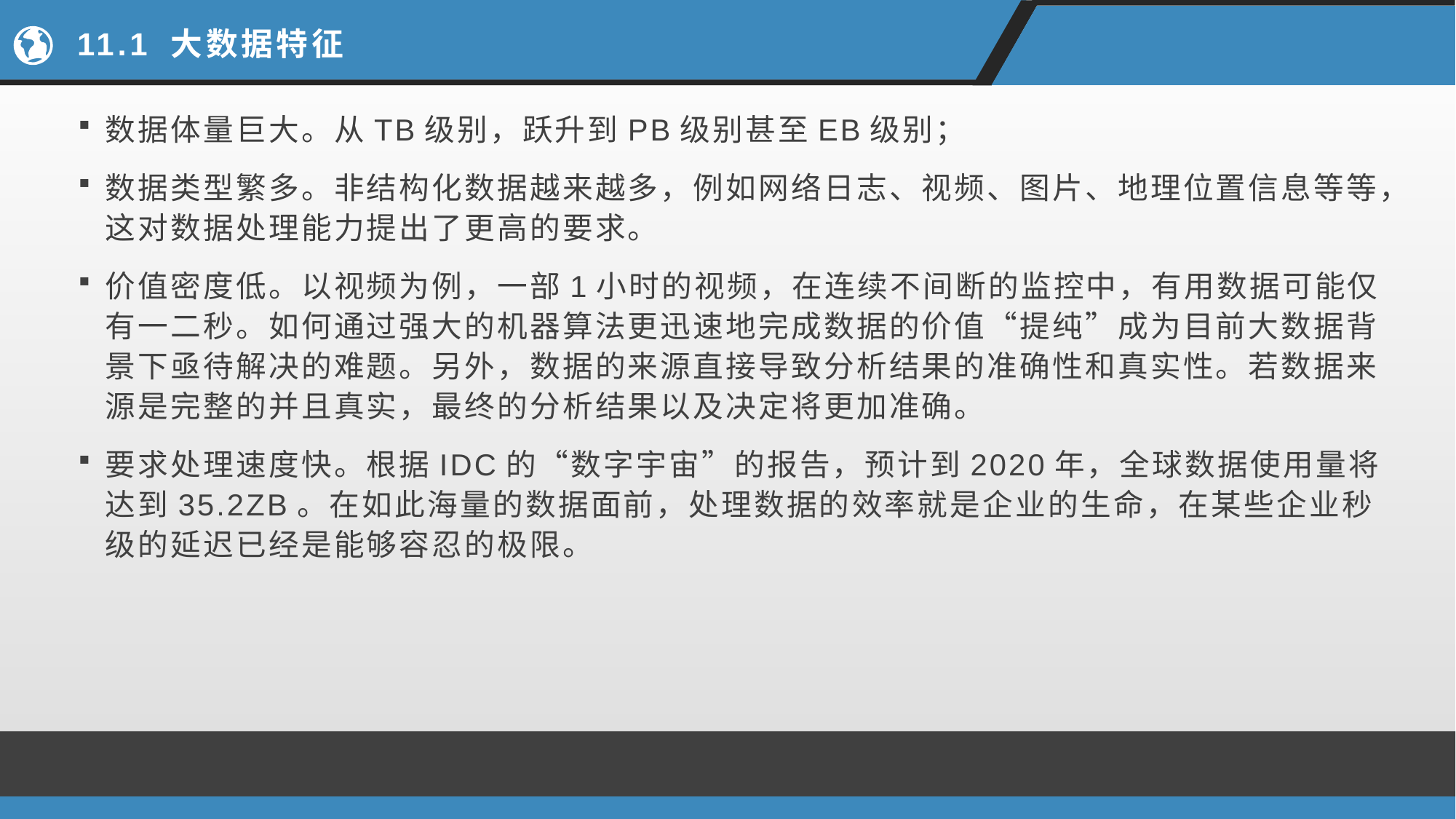

# 11.1 大数据特征

数据体量巨大。从TB级别，跃升到PB级别甚至EB级别；
数据类型繁多。非结构化数据越来越多，例如网络日志、视频、图片、地理位置信息等等，这对数据处理能力提出了更高的要求。
价值密度低。以视频为例，一部1小时的视频，在连续不间断的监控中，有用数据可能仅有一二秒。如何通过强大的机器算法更迅速地完成数据的价值“提纯”成为目前大数据背景下亟待解决的难题。另外，数据的来源直接导致分析结果的准确性和真实性。若数据来源是完整的并且真实，最终的分析结果以及决定将更加准确。
要求处理速度快。根据IDC的“数字宇宙”的报告，预计到2020年，全球数据使用量将达到35.2ZB。在如此海量的数据面前，处理数据的效率就是企业的生命，在某些企业秒级的延迟已经是能够容忍的极限。